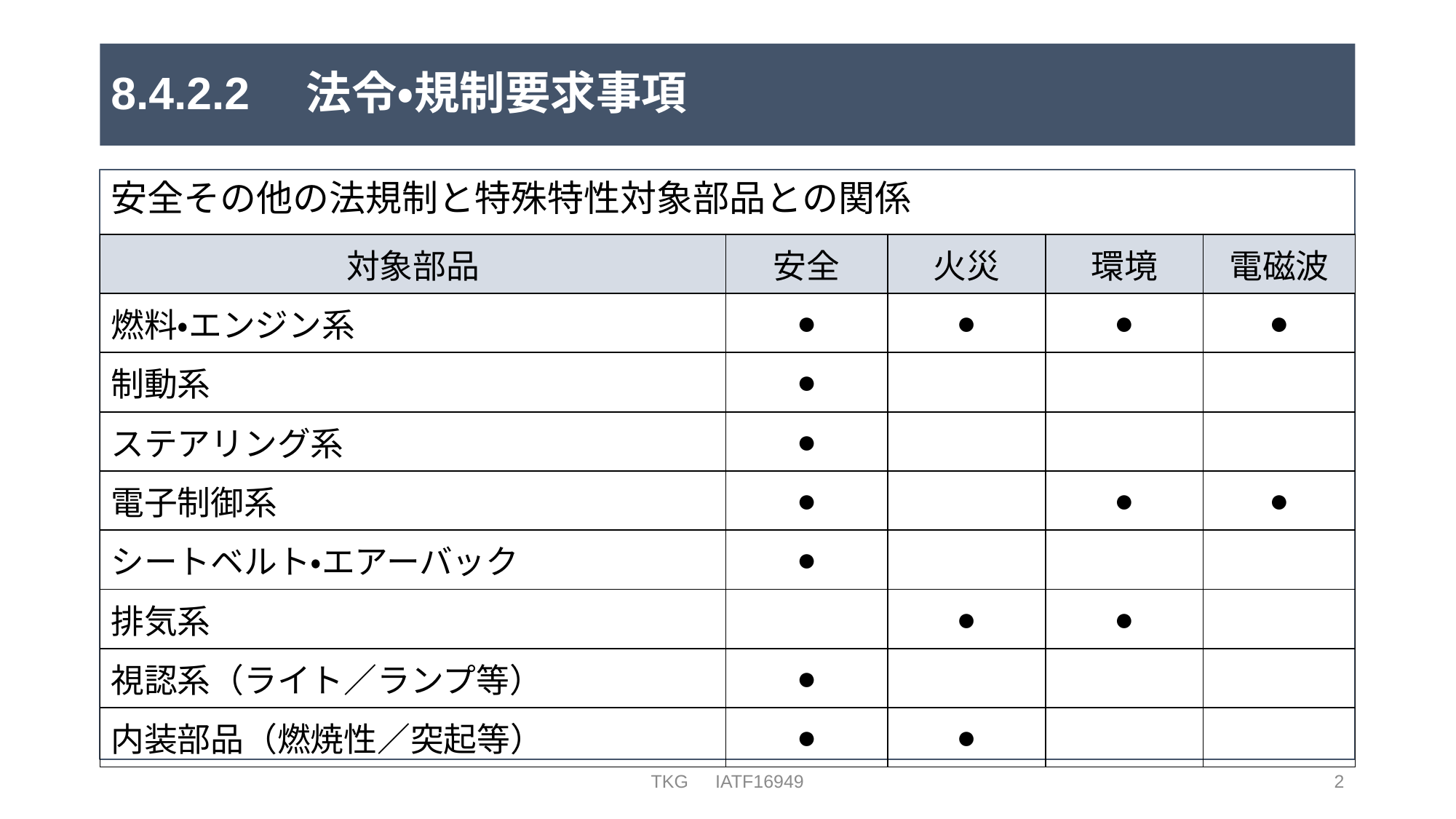

# 8.4.2.2　法令・規制要求事項
安全その他の法規制と特殊特性対象部品との関係
| 対象部品 | 安全 | 火災 | 環境 | 電磁波 |
| --- | --- | --- | --- | --- |
| 燃料・エンジン系 | ● | ● | ● | ● |
| 制動系 | ● |  |  |  |
| ステアリング系 | ● |  |  |  |
| 電子制御系 | ● |  | ● | ● |
| シートベルト・エアーバック | ● |  |  |  |
| 排気系 |  | ● | ● |  |
| 視認系（ライト／ランプ等） | ● |  |  |  |
| 内装部品（燃焼性／突起等） | ● | ● |  |  |
TKG　IATF16949
2